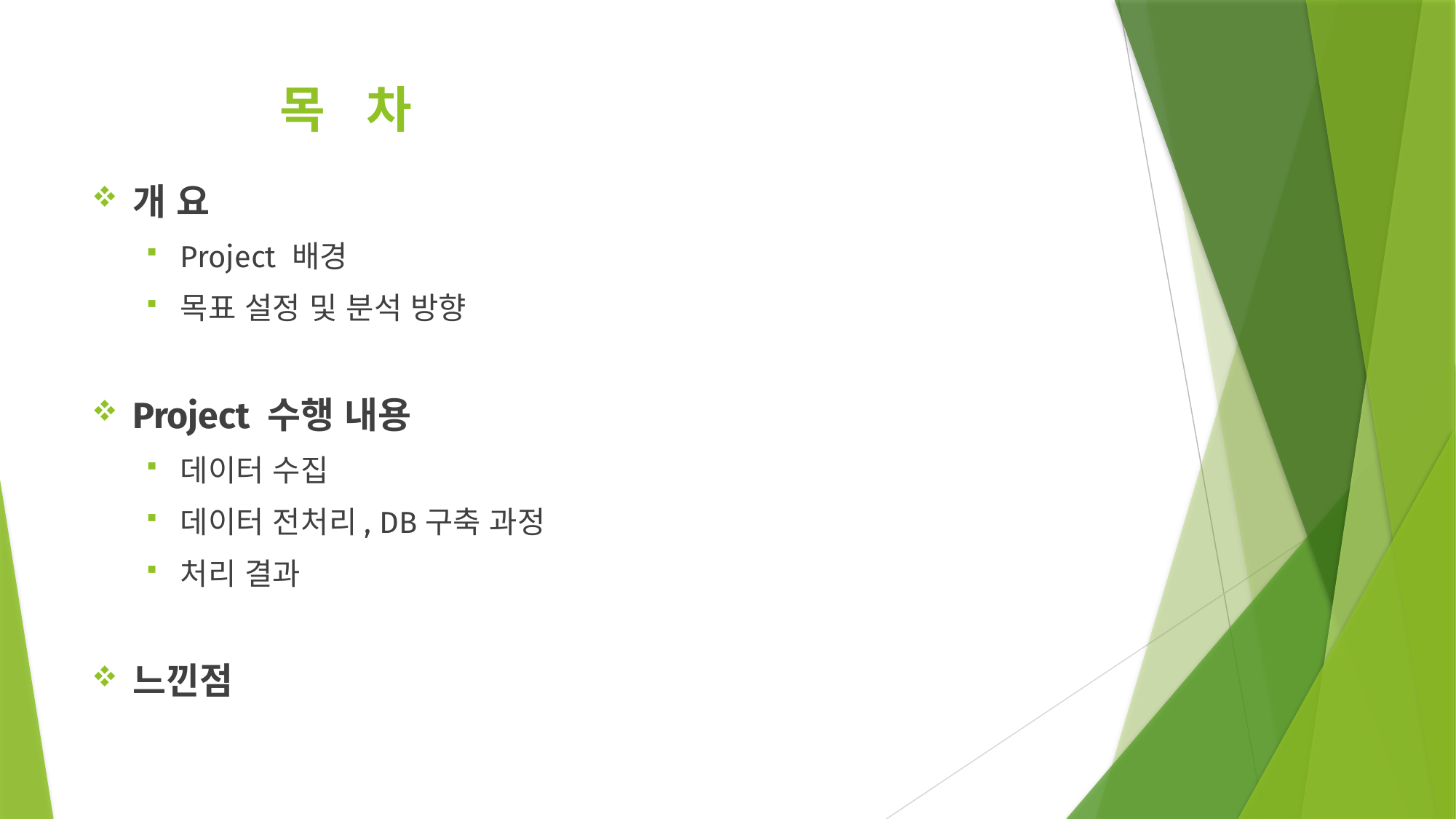

# 목   차
개 요
Project 배경
목표 설정 및 분석 방향

Project 수행 내용
데이터 수집
데이터 전처리, DB구축 과정
처리 결과

느낀점